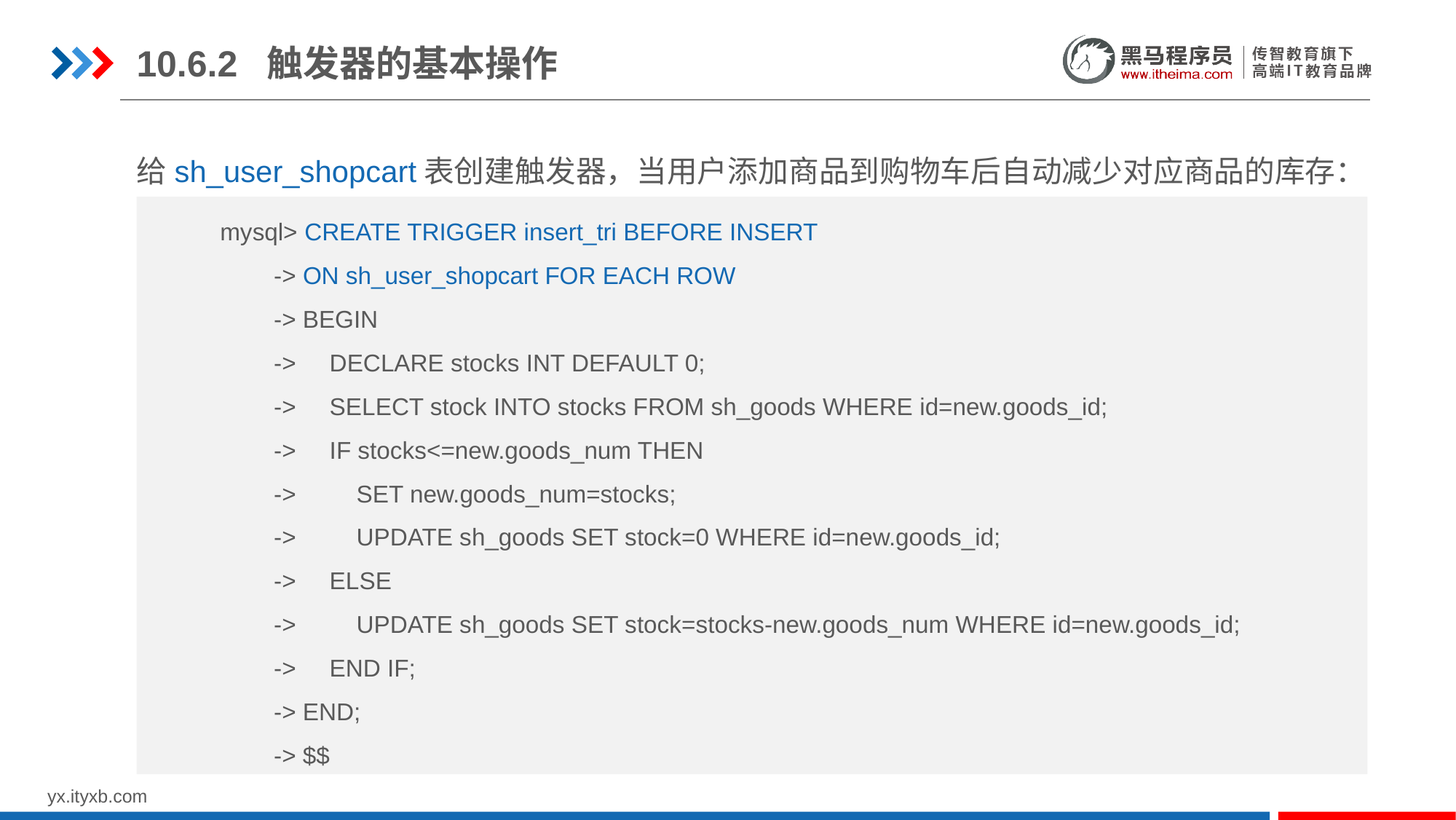

10.6.2  触发器的基本操作
给sh_user_shopcart表创建触发器，当用户添加商品到购物车后自动减少对应商品的库存：
mysql> CREATE TRIGGER insert_tri BEFORE INSERT
        -> ON sh_user_shopcart FOR EACH ROW
        -> BEGIN
        ->     DECLARE stocks INT DEFAULT 0;
        ->     SELECT stock INTO stocks FROM sh_goods WHERE id=new.goods_id;
        ->     IF stocks<=new.goods_num THEN
        ->         SET new.goods_num=stocks;
        ->         UPDATE sh_goods SET stock=0 WHERE id=new.goods_id;
        ->     ELSE
        ->         UPDATE sh_goods SET stock=stocks-new.goods_num WHERE id=new.goods_id;
        ->     END IF;
        -> END;
        -> $$